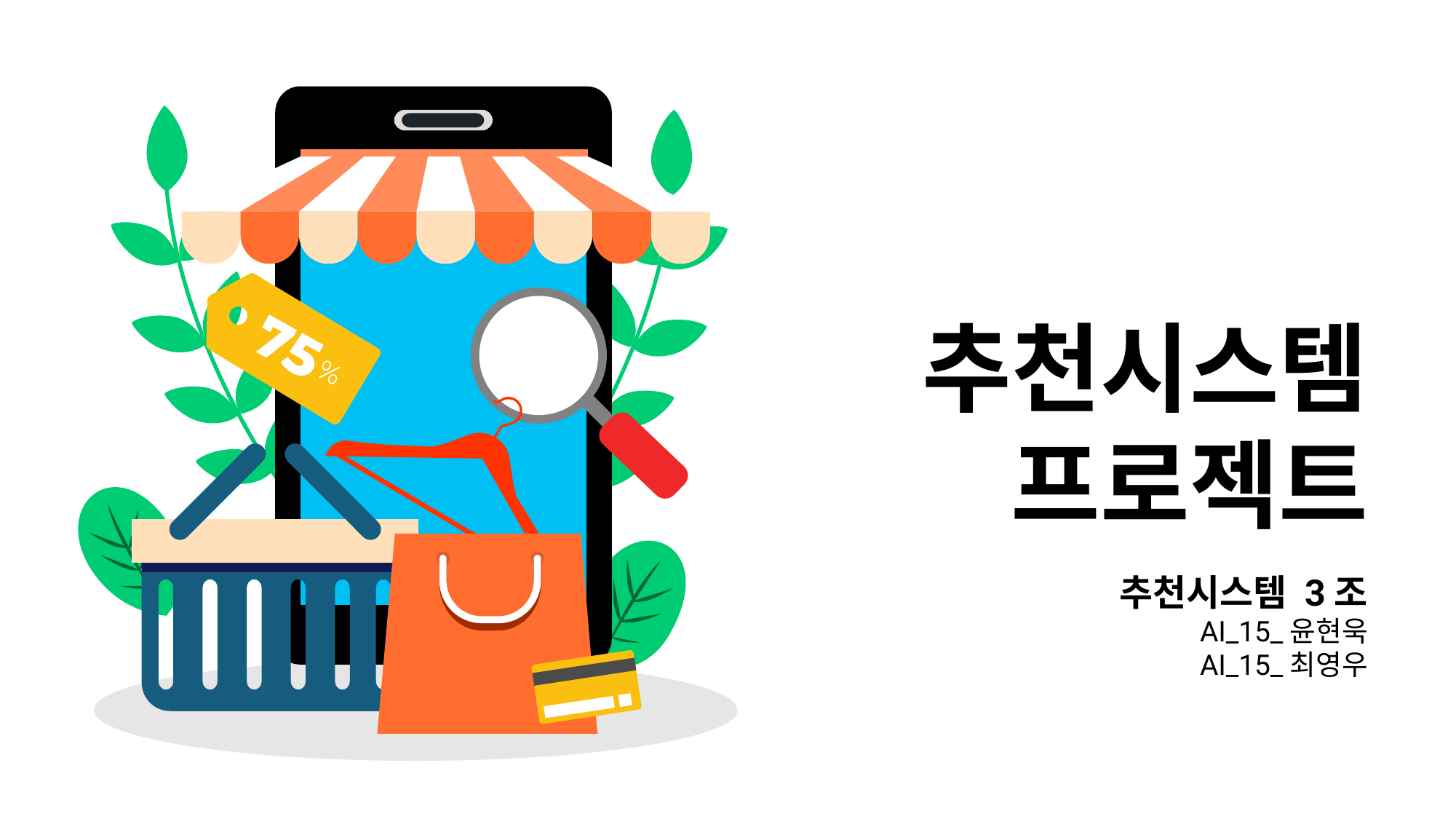

# 추천시스템 프로젝트
추천시스템 3조
AI_15_윤현욱
AI_15_최영우